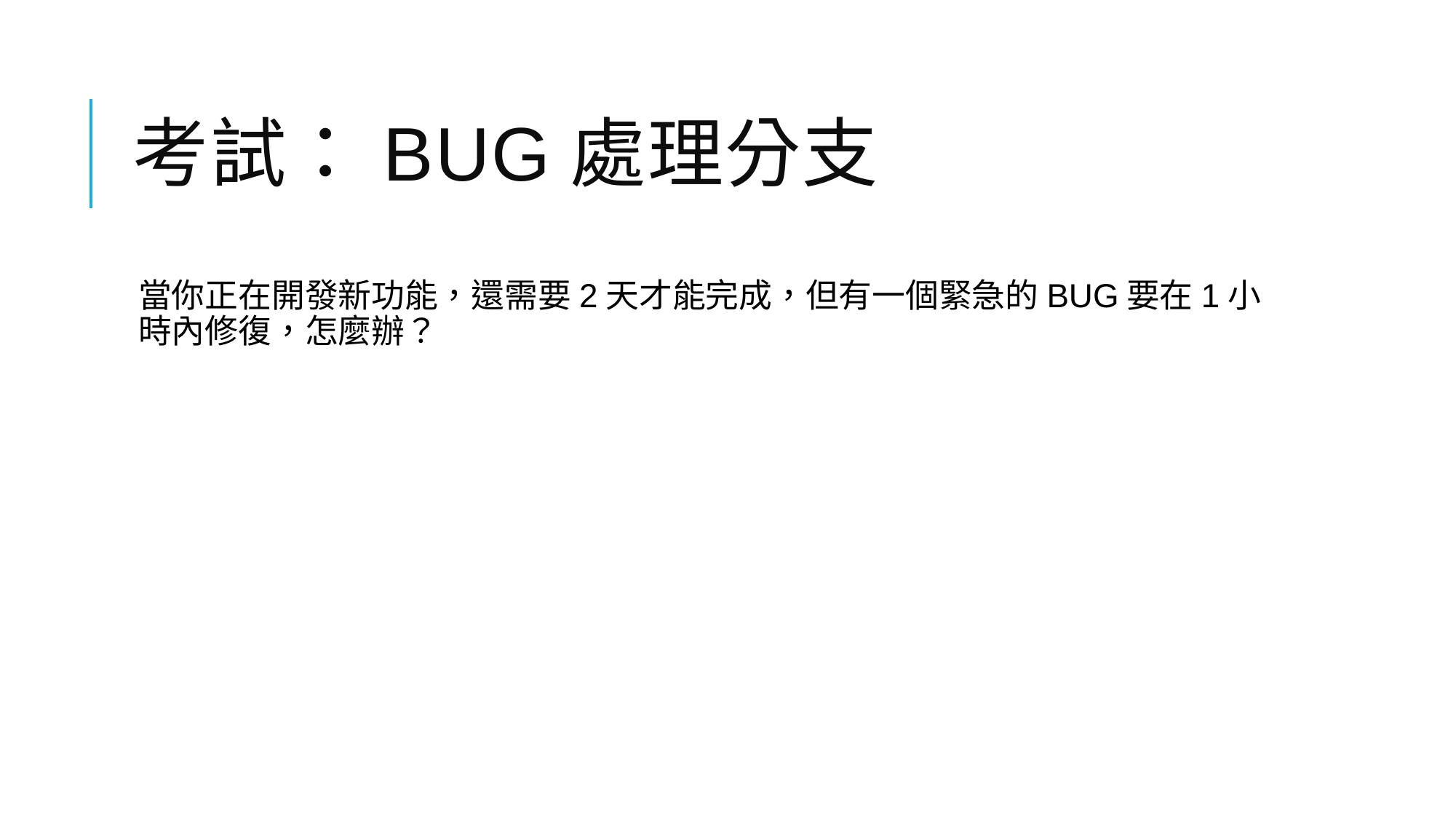

# 考試：BUG處理分支
當你正在開發新功能，還需要2天才能完成，但有一個緊急的BUG要在1小時內修復，怎麼辦？